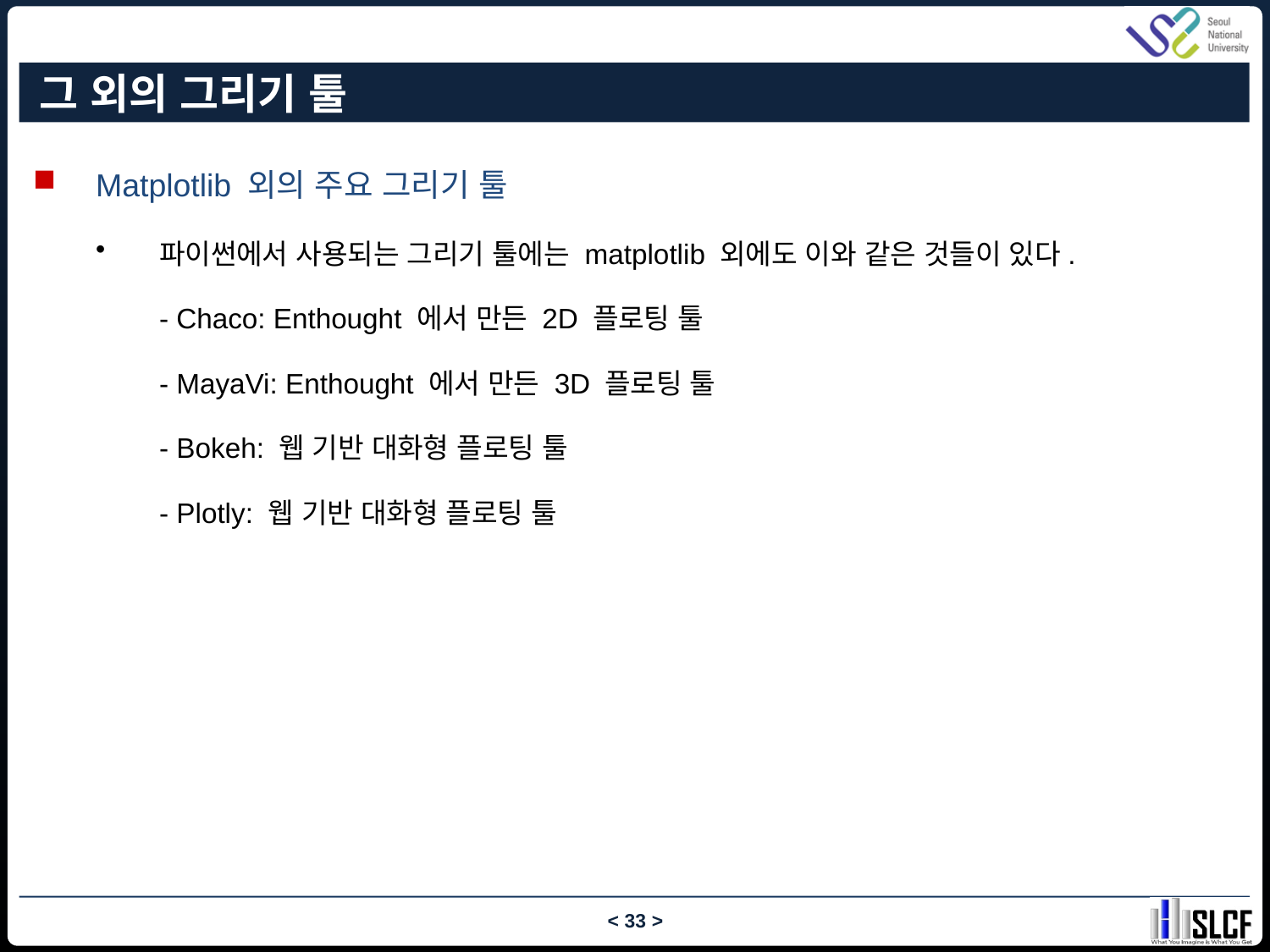

# 그 외의 그리기 툴
Matplotlib 외의 주요 그리기 툴
파이썬에서 사용되는 그리기 툴에는 matplotlib 외에도 이와 같은 것들이 있다.
 	- Chaco: Enthought 에서 만든 2D 플로팅 툴
	- MayaVi: Enthought 에서 만든 3D 플로팅 툴
	- Bokeh: 웹 기반 대화형 플로팅 툴
 	- Plotly: 웹 기반 대화형 플로팅 툴